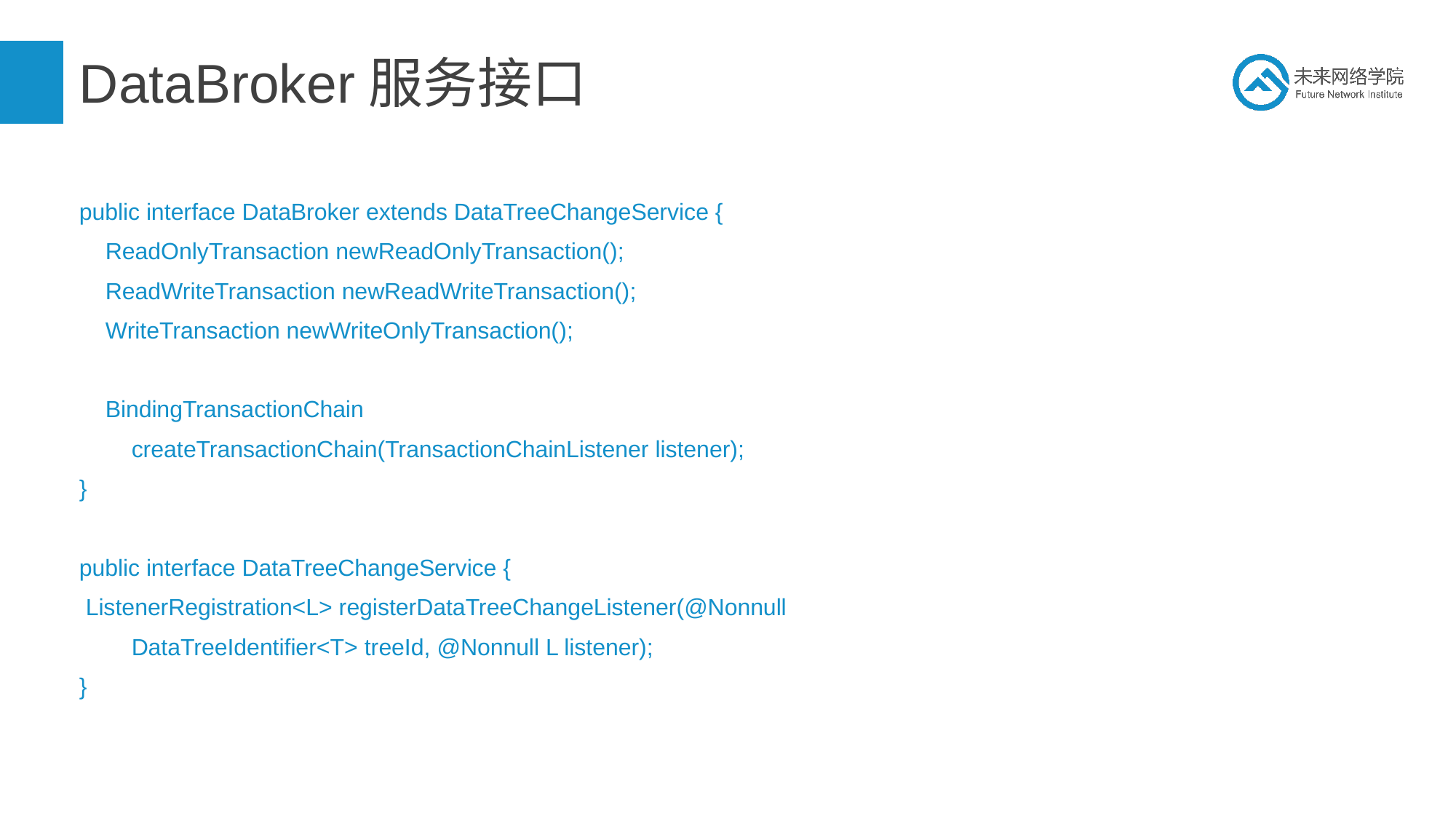

# DataBroker服务接口
public interface DataBroker extends DataTreeChangeService {
    ReadOnlyTransaction newReadOnlyTransaction();
    ReadWriteTransaction newReadWriteTransaction();
    WriteTransaction newWriteOnlyTransaction();

    BindingTransactionChain
        createTransactionChain(TransactionChainListener listener);
}

public interface DataTreeChangeService {
 ListenerRegistration<L> registerDataTreeChangeListener(@Nonnull
        DataTreeIdentifier<T> treeId, @Nonnull L listener);
}